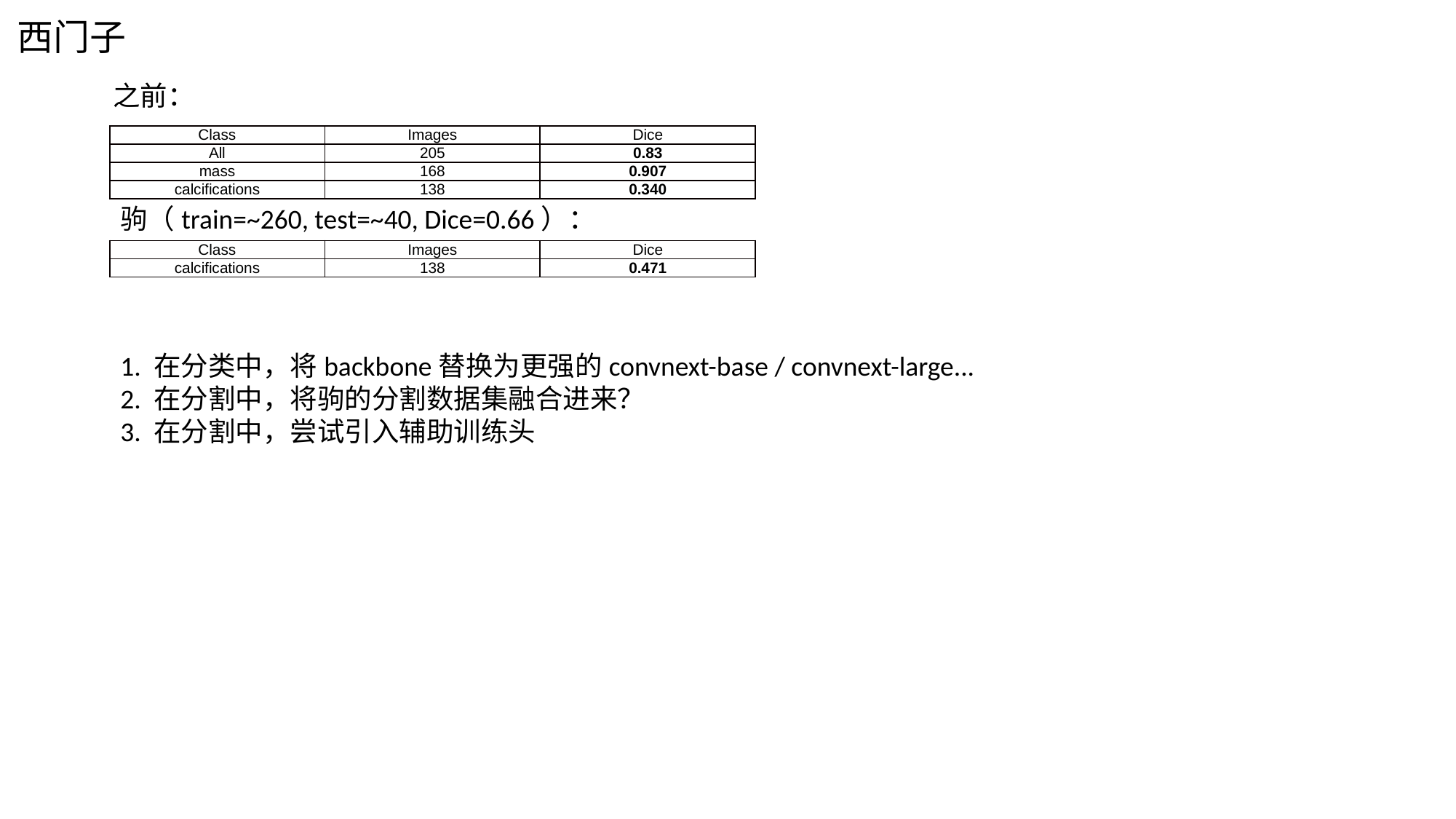

西门子
之前：
| Class | Images | Dice |
| --- | --- | --- |
| All | 205 | 0.83 |
| mass | 168 | 0.907 |
| calcifications | 138 | 0.340 |
驹（train=~260, test=~40, Dice=0.66）：
| Class | Images | Dice |
| --- | --- | --- |
| calcifications | 138 | 0.471 |
1. 在分类中，将backbone替换为更强的convnext-base / convnext-large...
2. 在分割中，将驹的分割数据集融合进来？
3. 在分割中，尝试引入辅助训练头